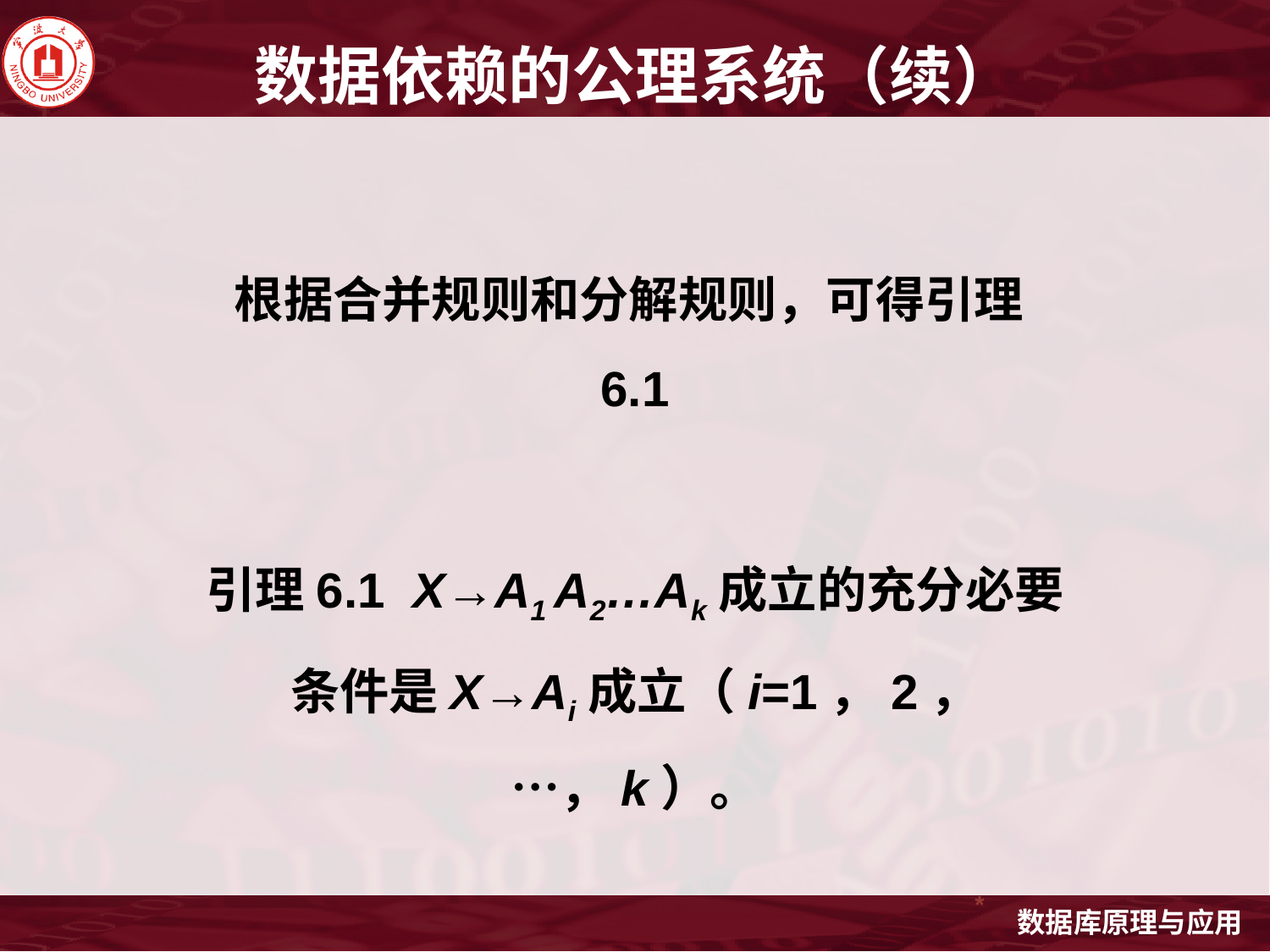

# 数据依赖的公理系统（续）
根据合并规则和分解规则，可得引理6.1

引理6.1  X→A1 A2…Ak成立的充分必要条件是X→Ai成立（i=1，2，…，k）。

*